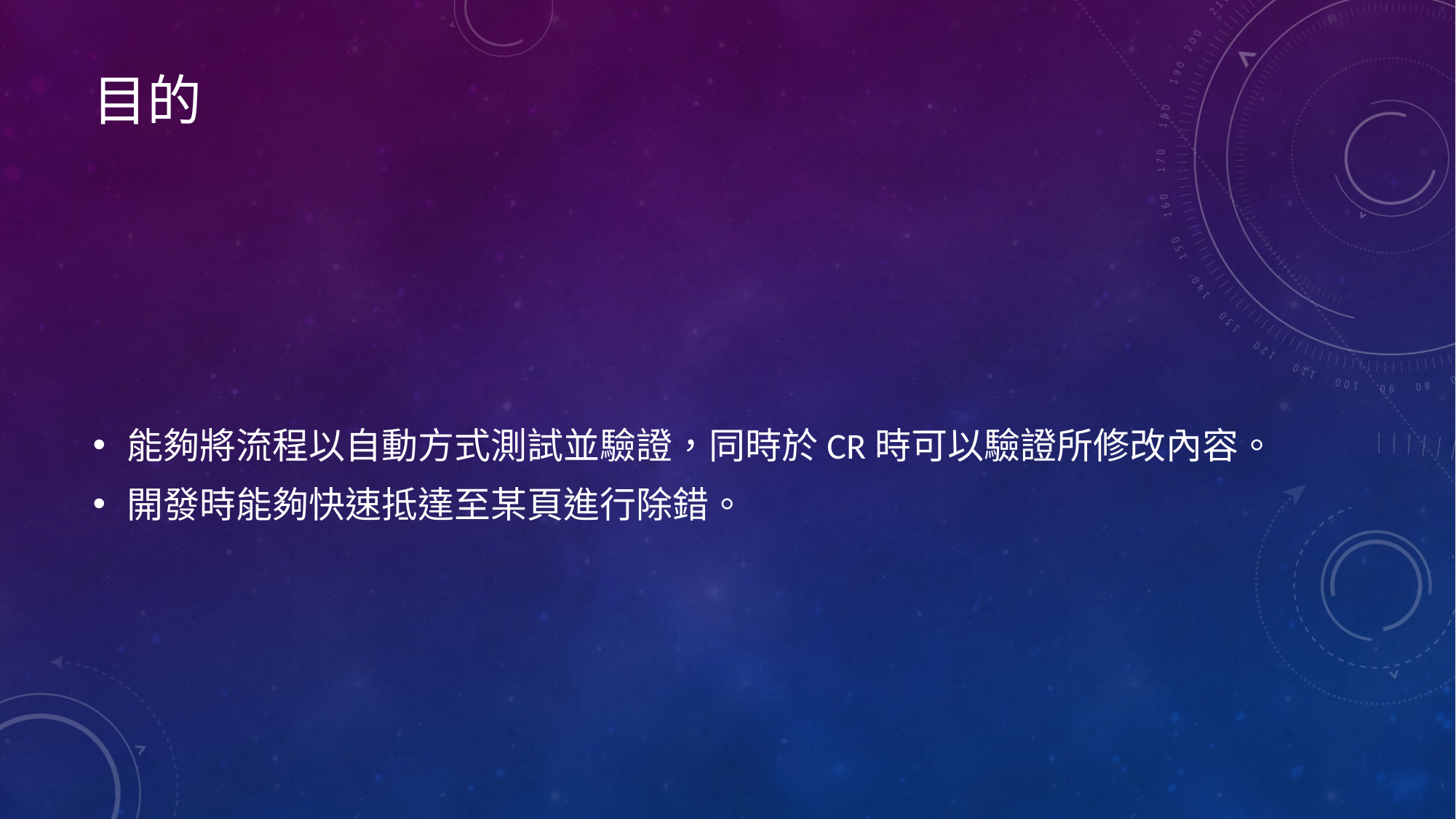

# 目的
能夠將流程以自動方式測試並驗證，同時於CR時可以驗證所修改內容。
開發時能夠快速抵達至某頁進行除錯。